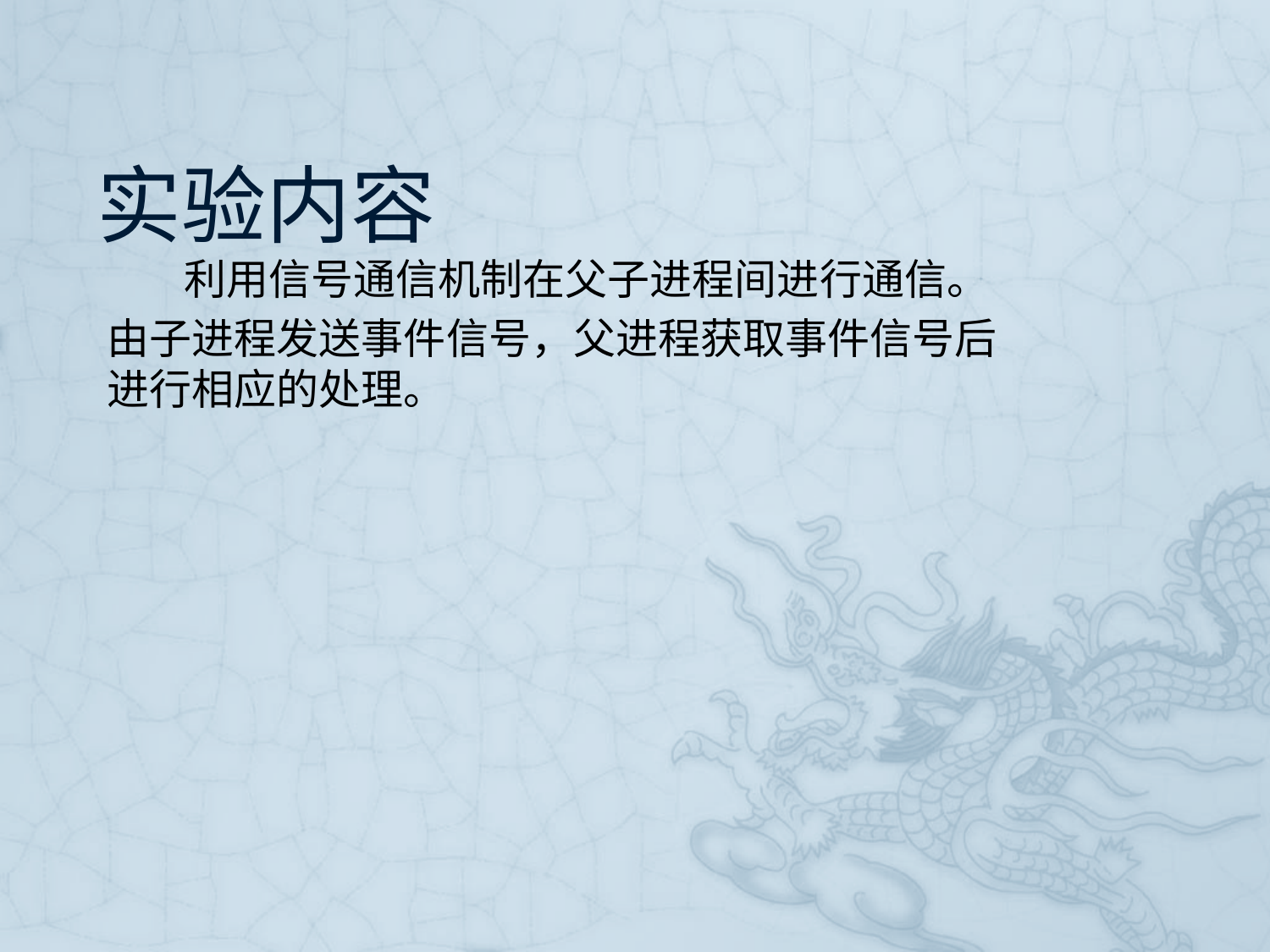

# 实验内容
       利用信号通信机制在父子进程间进行通信。
由子进程发送事件信号，父进程获取事件信号后进行相应的处理。